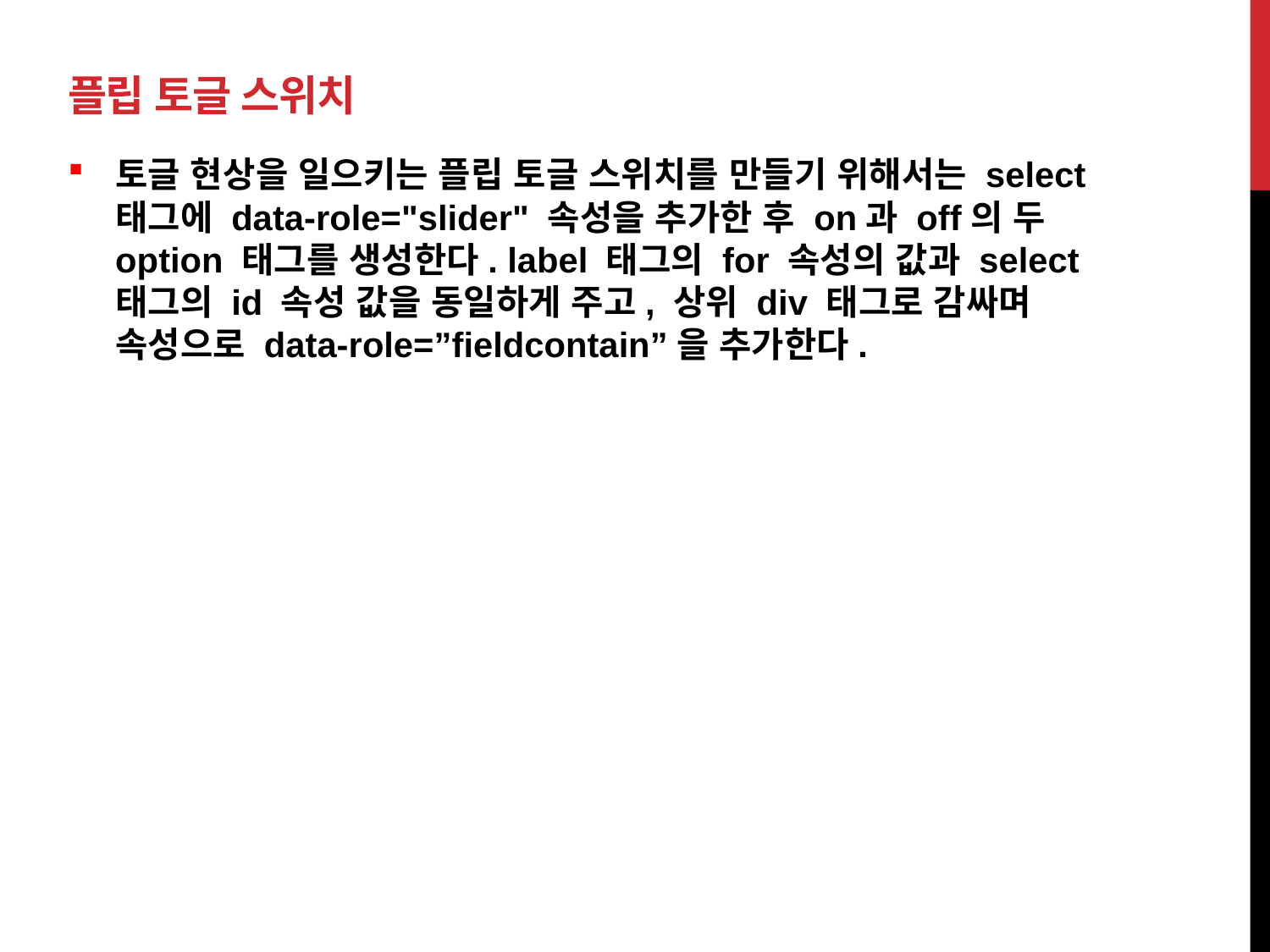

# 플립 토글 스위치
토글 현상을 일으키는 플립 토글 스위치를 만들기 위해서는 select 태그에 data-role="slider" 속성을 추가한 후 on과 off의 두 option 태그를 생성한다. label 태그의 for 속성의 값과 select 태그의 id 속성 값을 동일하게 주고, 상위 div 태그로 감싸며 속성으로 data-role=”fieldcontain”을 추가한다.